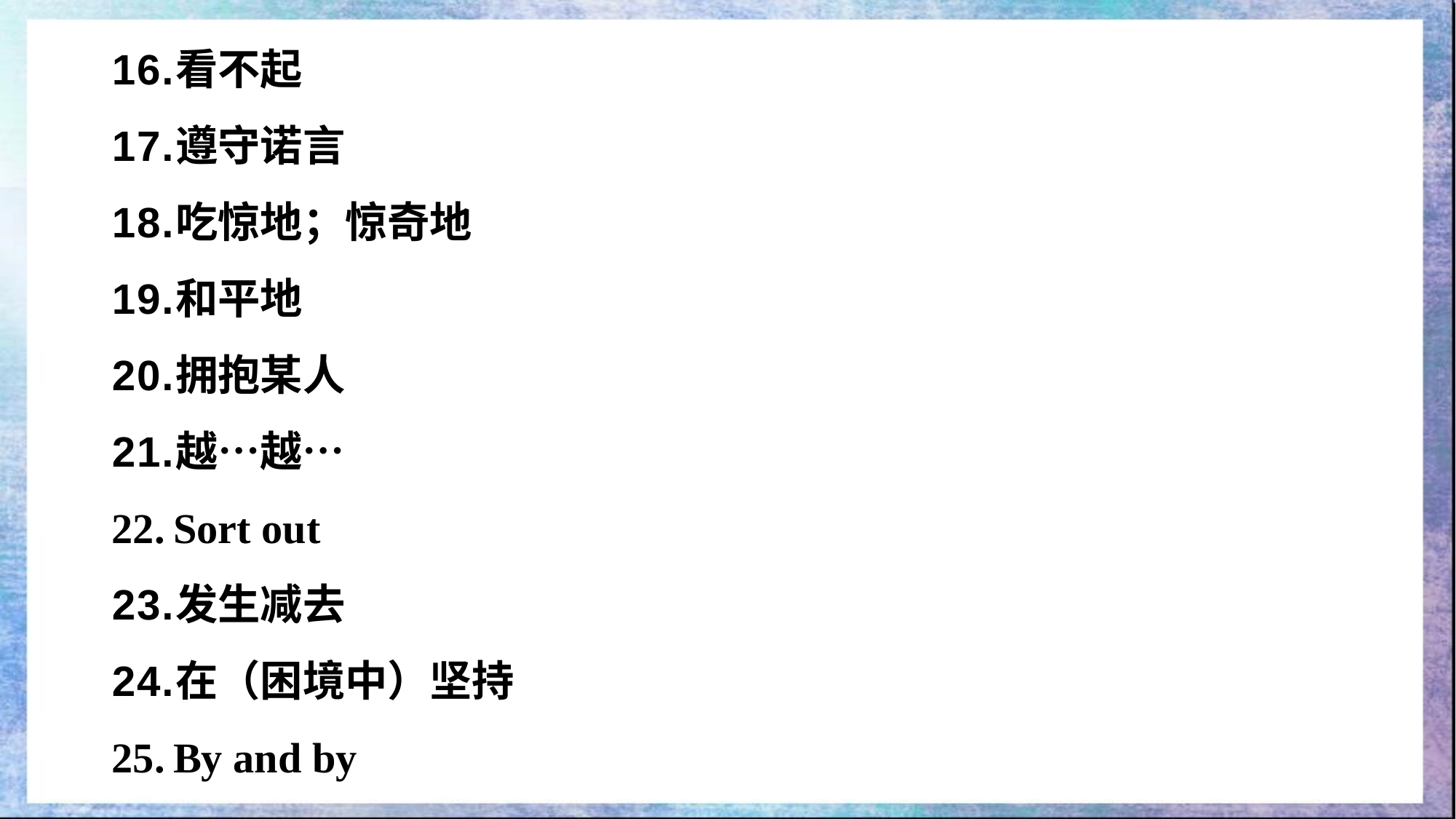

看不起
遵守诺言
吃惊地；惊奇地
和平地
拥抱某人
越…越…
Sort out
发生减去
在（困境中）坚持
By and by